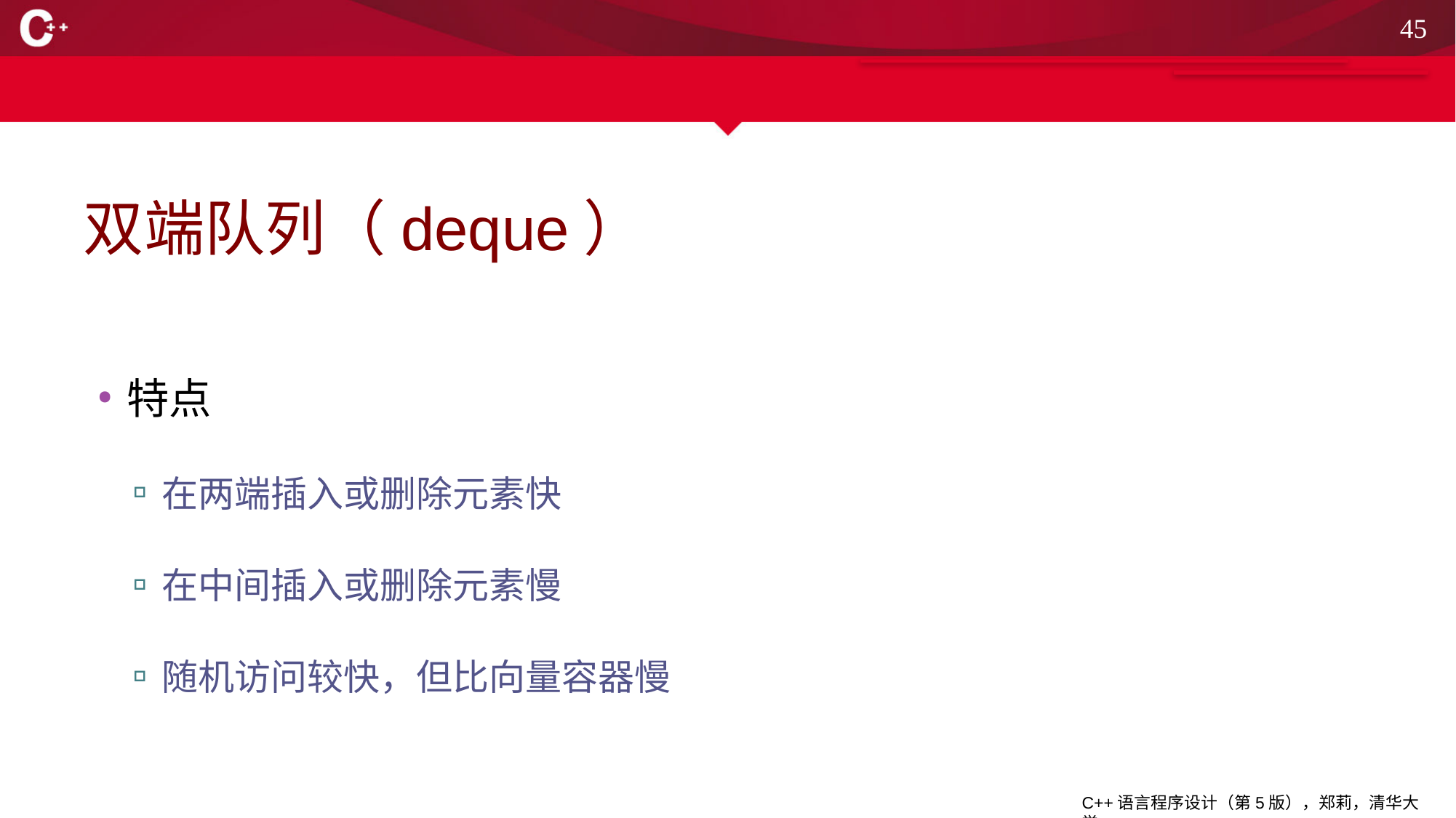

45
# 双端队列（deque）
特点
在两端插入或删除元素快
在中间插入或删除元素慢
随机访问较快，但比向量容器慢